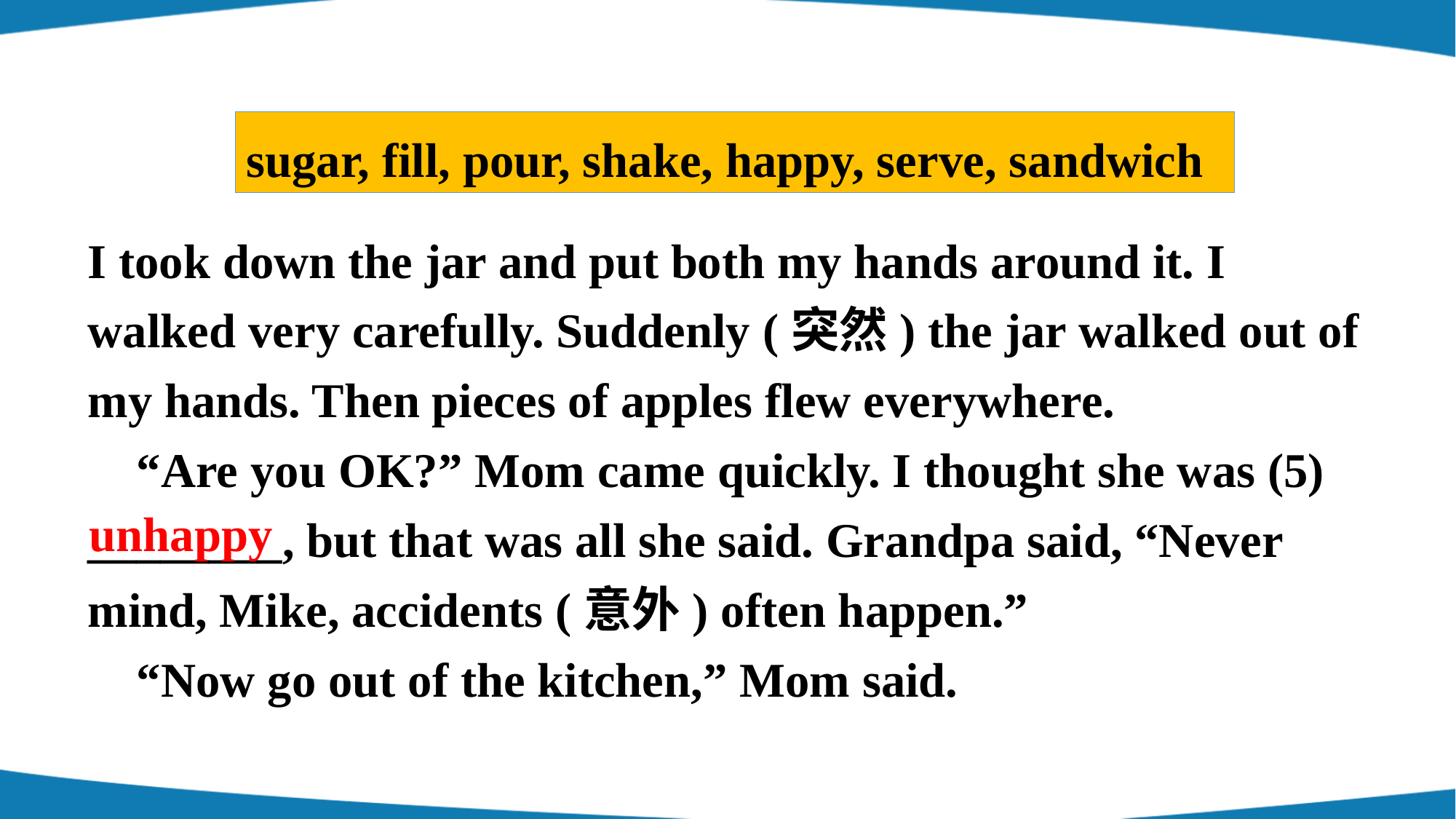

sugar, fill, pour, shake, happy, serve, sandwich
I took down the jar and put both my hands around it. I walked very carefully. Suddenly (突然) the jar walked out of my hands. Then pieces of apples flew everywhere.
    “Are you OK?” Mom came quickly. I thought she was (5) ________, but that was all she said. Grandpa said, “Never mind, Mike, accidents (意外) often happen.”
    “Now go out of the kitchen,” Mom said.
unhappy